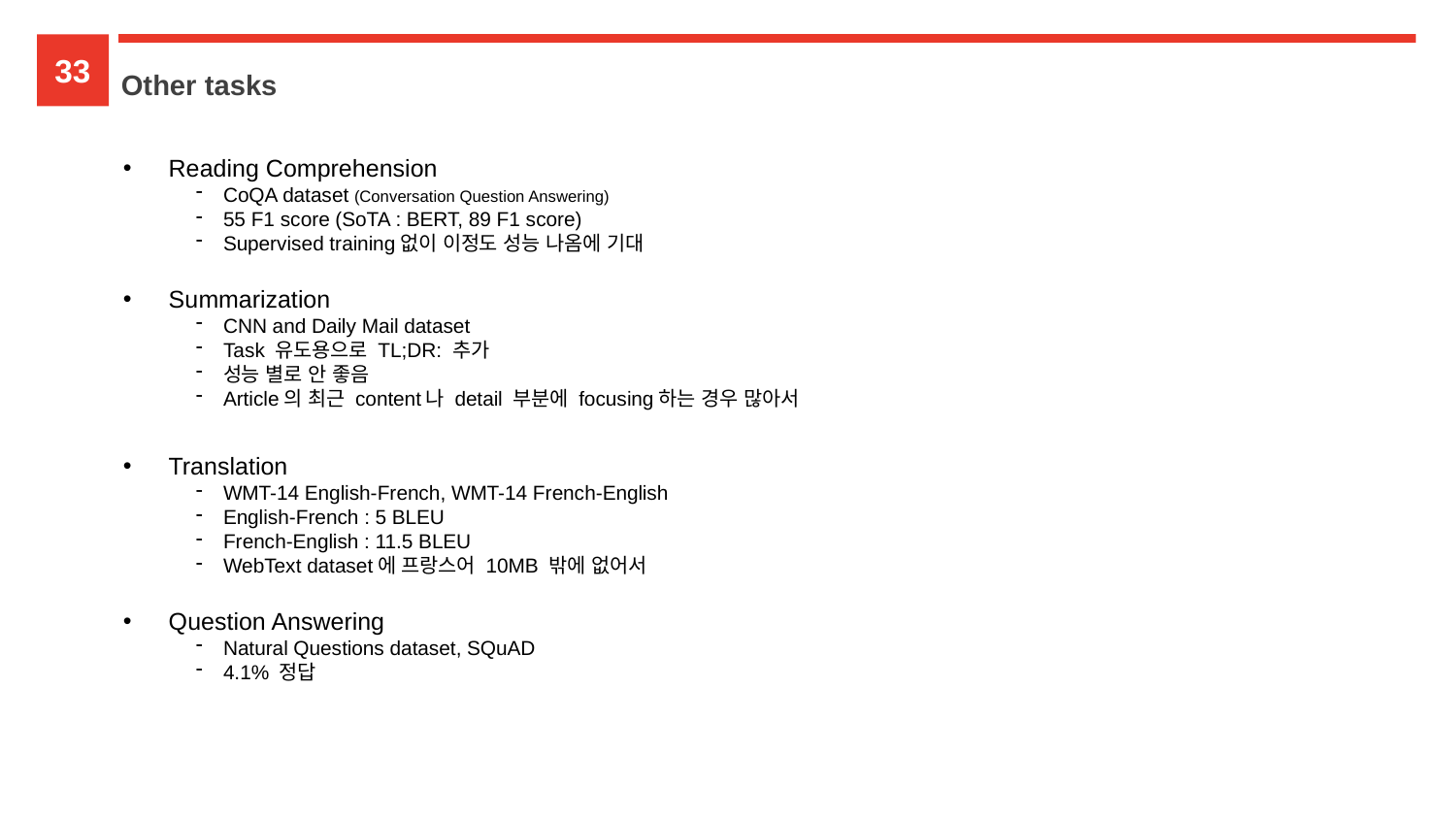

33
Other tasks
Reading Comprehension
CoQA dataset (Conversation Question Answering)
55 F1 score (SoTA : BERT, 89 F1 score)
Supervised training없이 이정도 성능 나옴에 기대

Summarization
CNN and Daily Mail dataset
Task 유도용으로 TL;DR: 추가
성능 별로 안 좋음
Article의 최근 content나 detail 부분에 focusing하는 경우 많아서

Translation
WMT-14 English-French, WMT-14 French-English
English-French : 5 BLEU
French-English : 11.5 BLEU
WebText dataset에 프랑스어 10MB 밖에 없어서

Question Answering
Natural Questions dataset, SQuAD
4.1% 정답